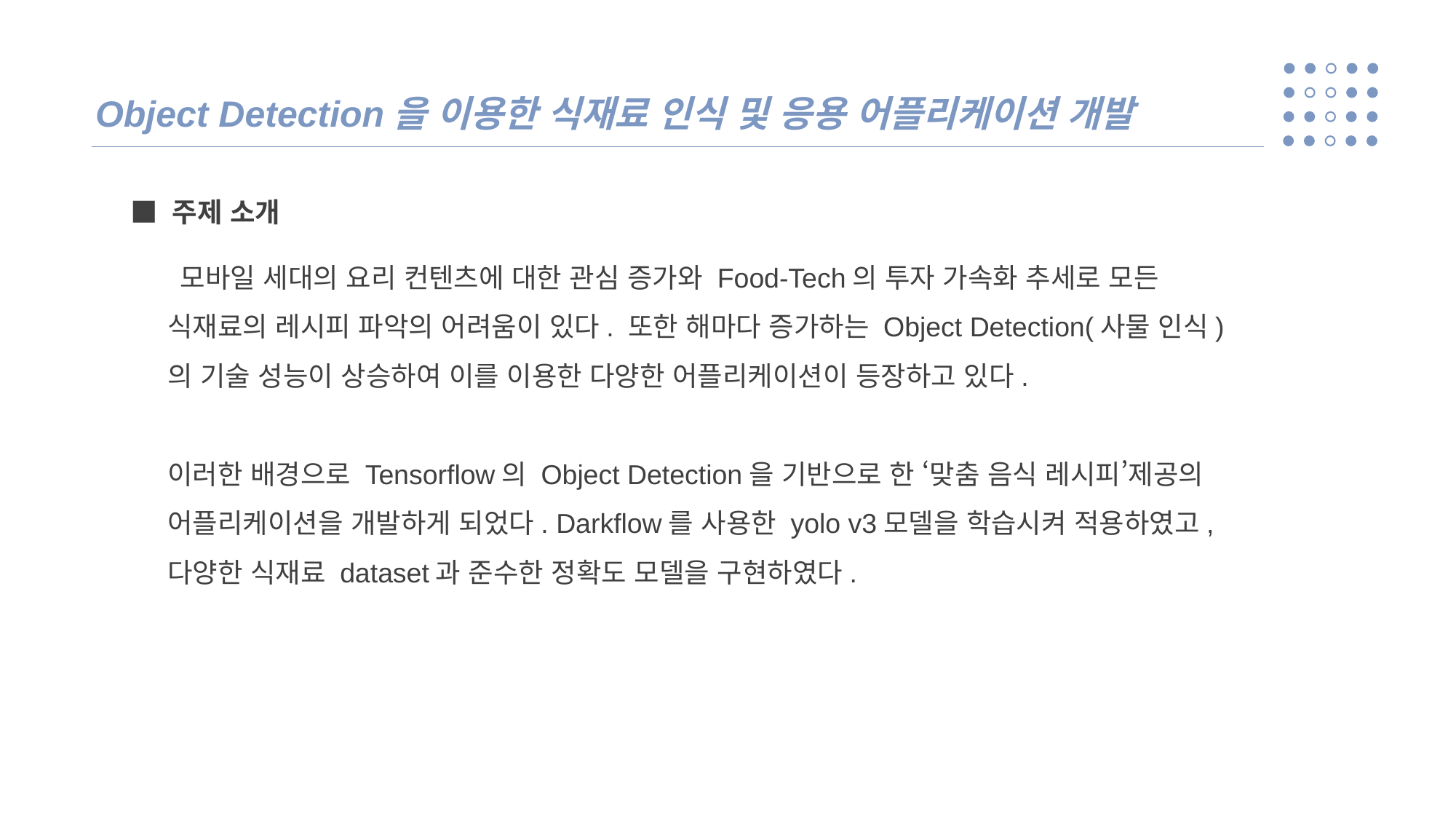

Object Detection을 이용한 식재료 인식 및 응용 어플리케이션 개발

■ 주제 소개
 모바일 세대의 요리 컨텐츠에 대한 관심 증가와 Food-Tech의 투자 가속화 추세로 모든 식재료의 레시피 파악의 어려움이 있다. 또한 해마다 증가하는 Object Detection(사물 인식)의 기술 성능이 상승하여 이를 이용한 다양한 어플리케이션이 등장하고 있다.

이러한 배경으로 Tensorflow의 Object Detection을 기반으로 한 ‘맞춤 음식 레시피’제공의 어플리케이션을 개발하게 되었다. Darkflow를 사용한 yolo v3모델을 학습시켜 적용하였고, 다양한 식재료 dataset과 준수한 정확도 모델을 구현하였다.